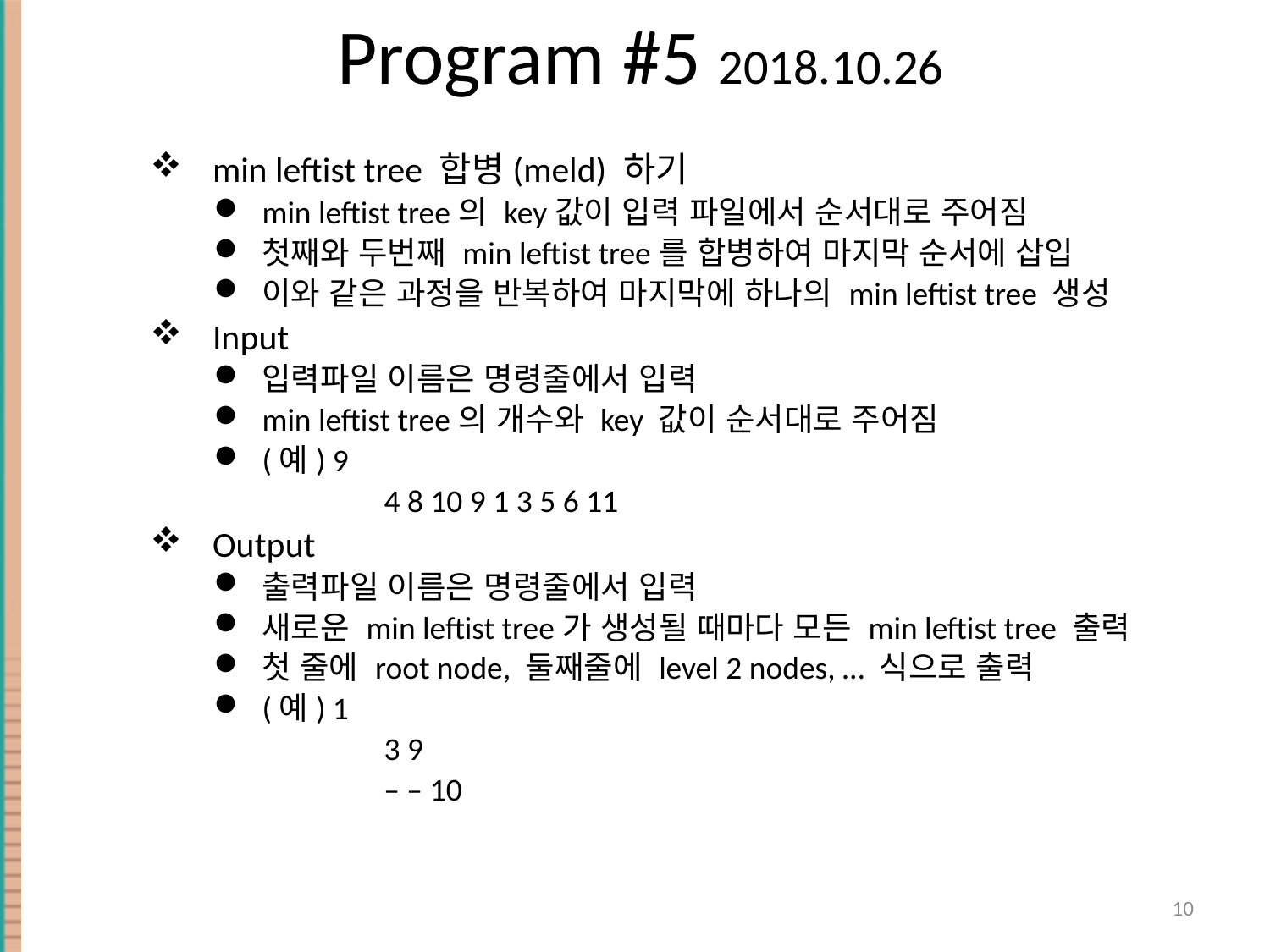

# Program #5 2018.10.26
min leftist tree 합병(meld) 하기
min leftist tree의 key값이 입력 파일에서 순서대로 주어짐
첫째와 두번째 min leftist tree를 합병하여 마지막 순서에 삽입
이와 같은 과정을 반복하여 마지막에 하나의 min leftist tree 생성
Input
입력파일 이름은 명령줄에서 입력
min leftist tree의 개수와 key 값이 순서대로 주어짐
(예) 9
	      4 8 10 9 1 3 5 6 11
Output
출력파일 이름은 명령줄에서 입력
새로운 min leftist tree가 생성될 때마다 모든 min leftist tree 출력
첫 줄에 root node, 둘째줄에 level 2 nodes, … 식으로 출력
(예) 1
	      3 9
	      – – 10
10